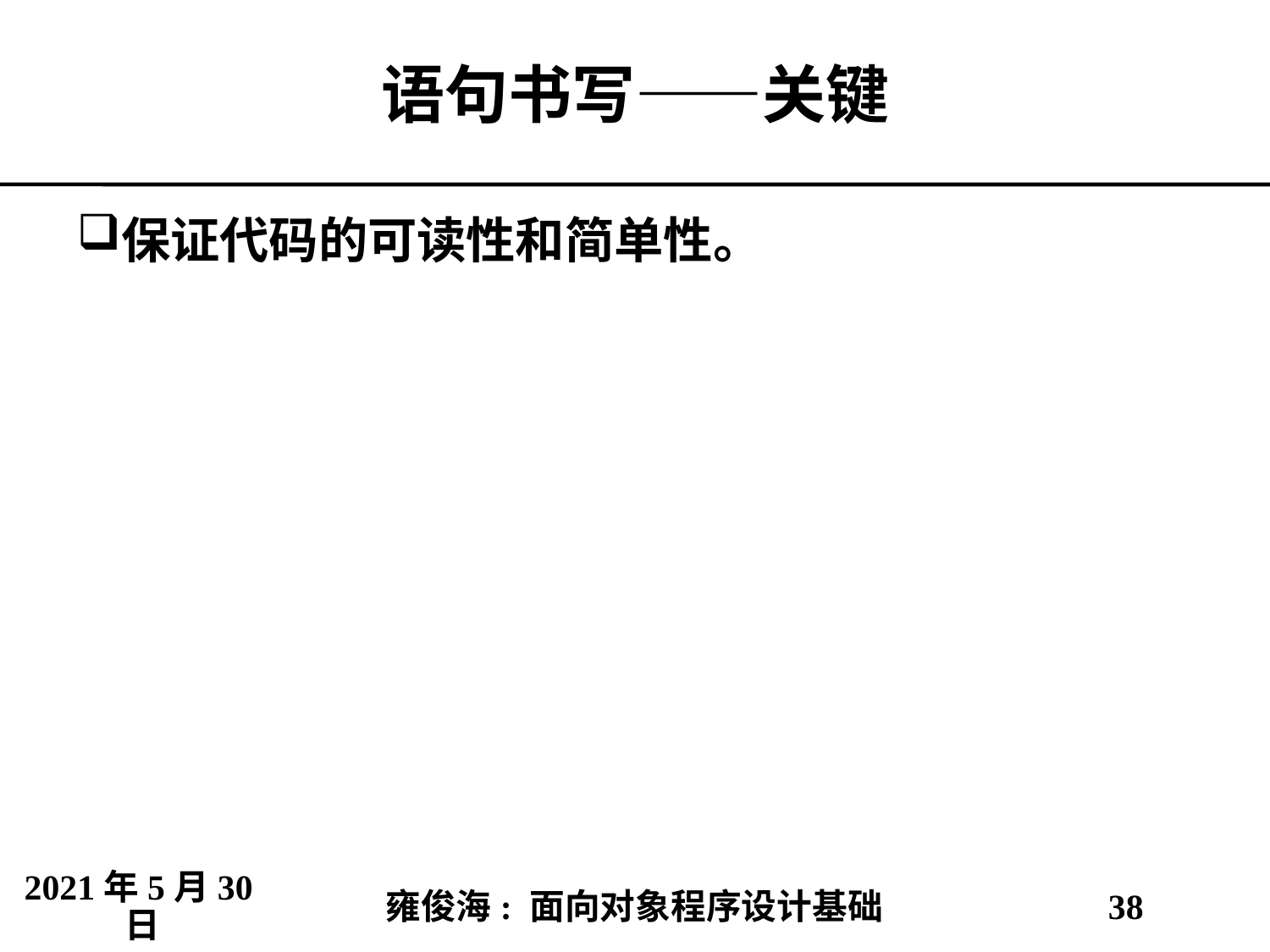

# 语句书写——关键

保证代码的可读性和简单性。
2021年5月30日
雍俊海: 面向对象程序设计基础
38